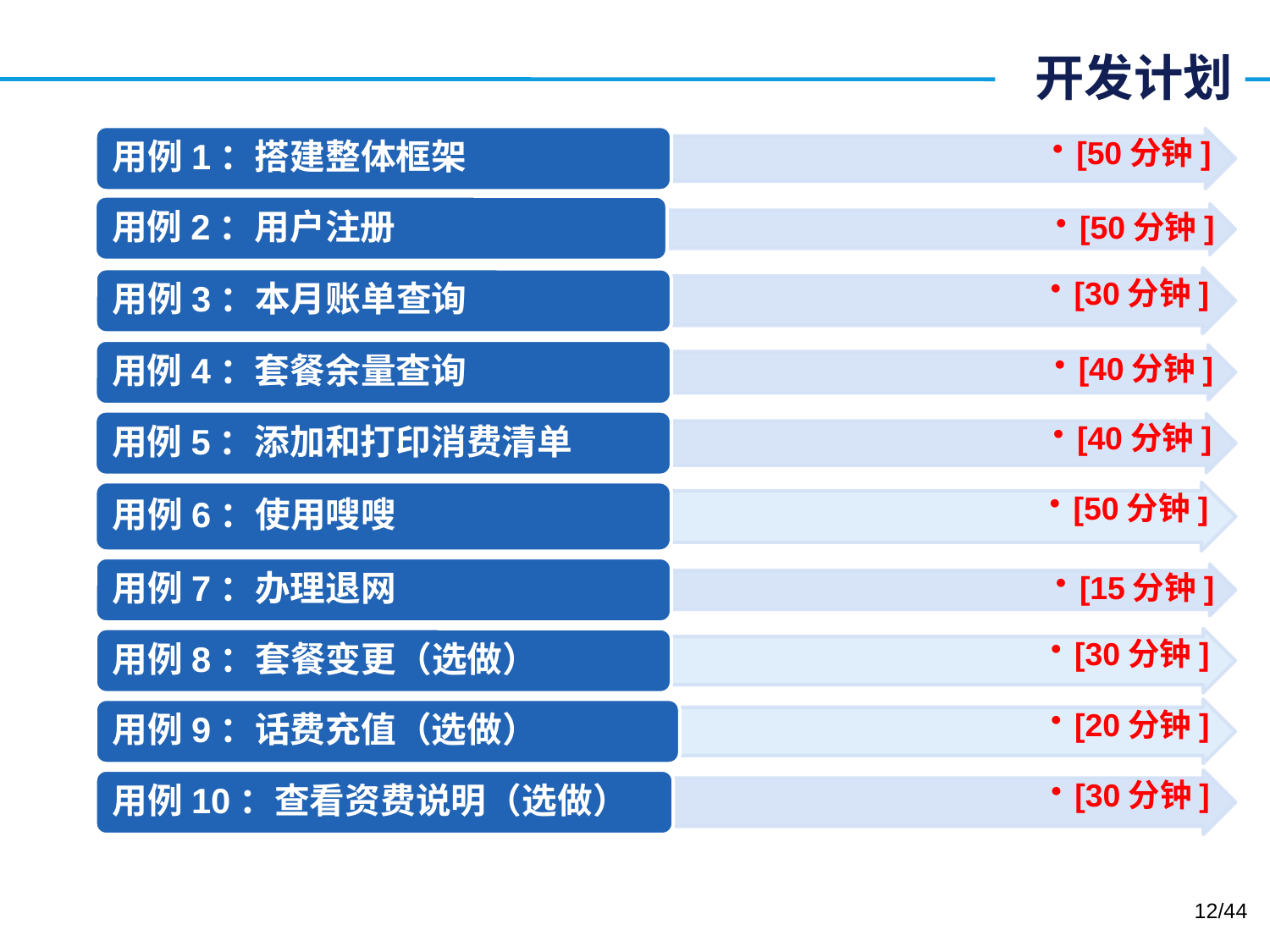

# 开发计划
[50分钟]
用例1：搭建整体框架
[50分钟]
用例2：用户注册
[30分钟]
用例3：本月账单查询
[40分钟]
用例4：套餐余量查询
[40分钟]
用例5：添加和打印消费清单
[50分钟]
用例6：使用嗖嗖
[15分钟]
用例7：办理退网
[30分钟]
用例8：套餐变更（选做）
[20分钟]
用例9：话费充值（选做）
[30分钟]
用例10：查看资费说明（选做）
12/44